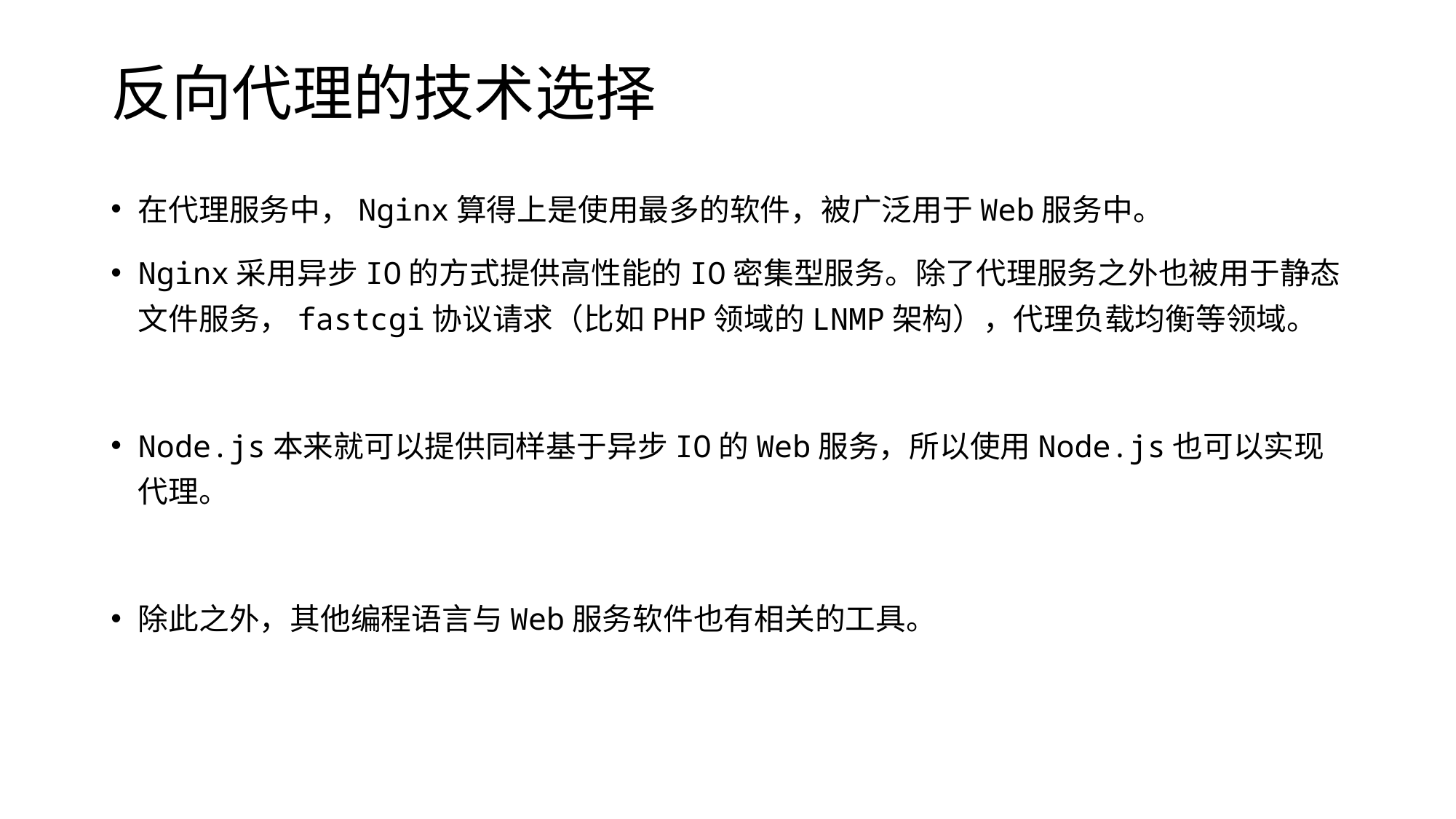

# 反向代理的技术选择
在代理服务中，Nginx算得上是使用最多的软件，被广泛用于Web服务中。
Nginx采用异步IO的方式提供高性能的IO密集型服务。除了代理服务之外也被用于静态文件服务，fastcgi协议请求（比如PHP领域的LNMP架构），代理负载均衡等领域。

Node.js本来就可以提供同样基于异步IO的Web服务，所以使用Node.js也可以实现代理。

除此之外，其他编程语言与Web服务软件也有相关的工具。